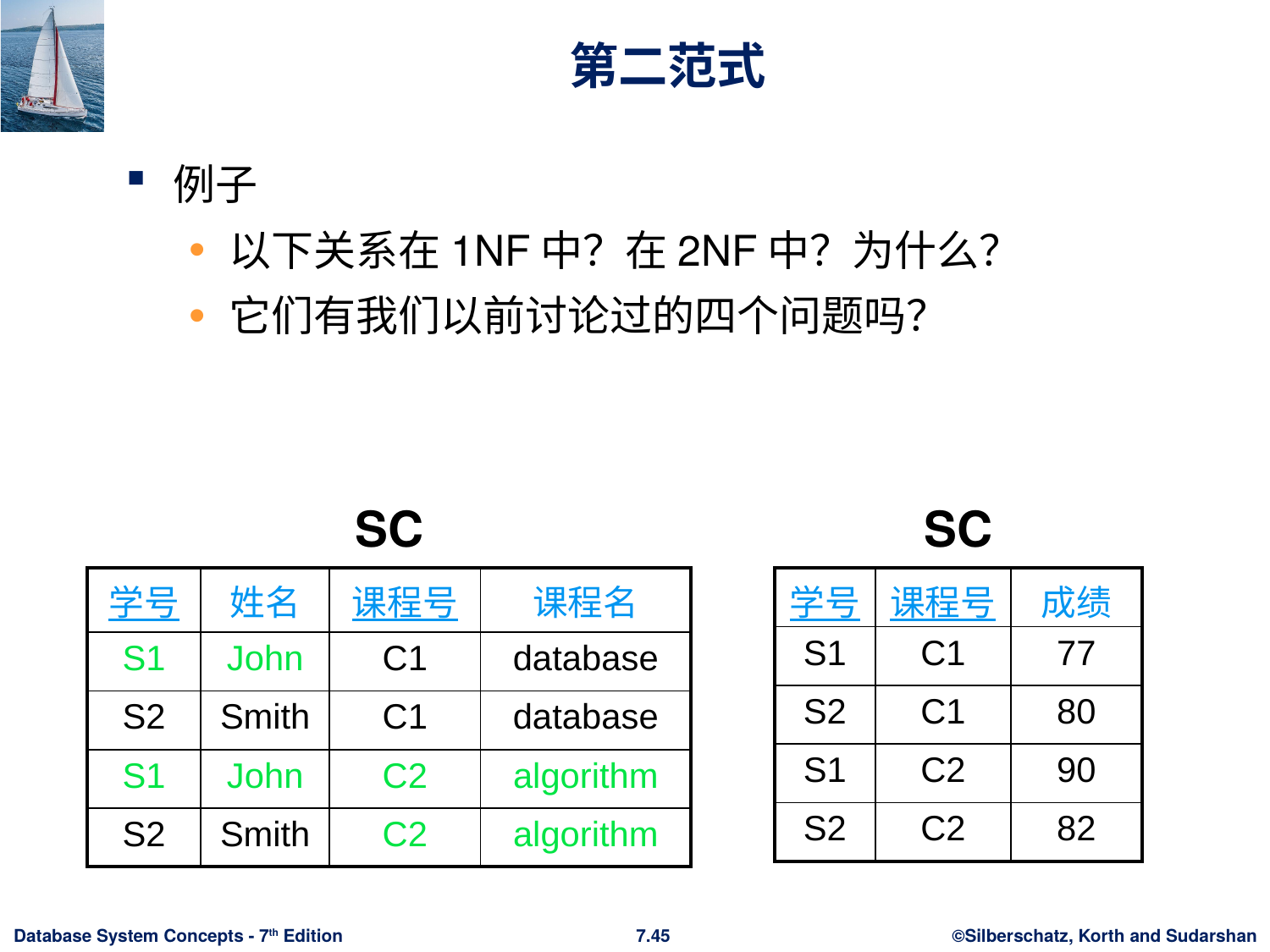

# 第二范式
例子
以下关系在1NF中？在2NF中？为什么？
它们有我们以前讨论过的四个问题吗？
SC
SC
| 学号 | 姓名 | 课程号 | 课程名 |
| --- | --- | --- | --- |
| S1 | John | C1 | database |
| S2 | Smith | C1 | database |
| S1 | John | C2 | algorithm |
| S2 | Smith | C2 | algorithm |
| 学号 | 课程号 | 成绩 |
| --- | --- | --- |
| S1 | C1 | 77 |
| S2 | C1 | 80 |
| S1 | C2 | 90 |
| S2 | C2 | 82 |